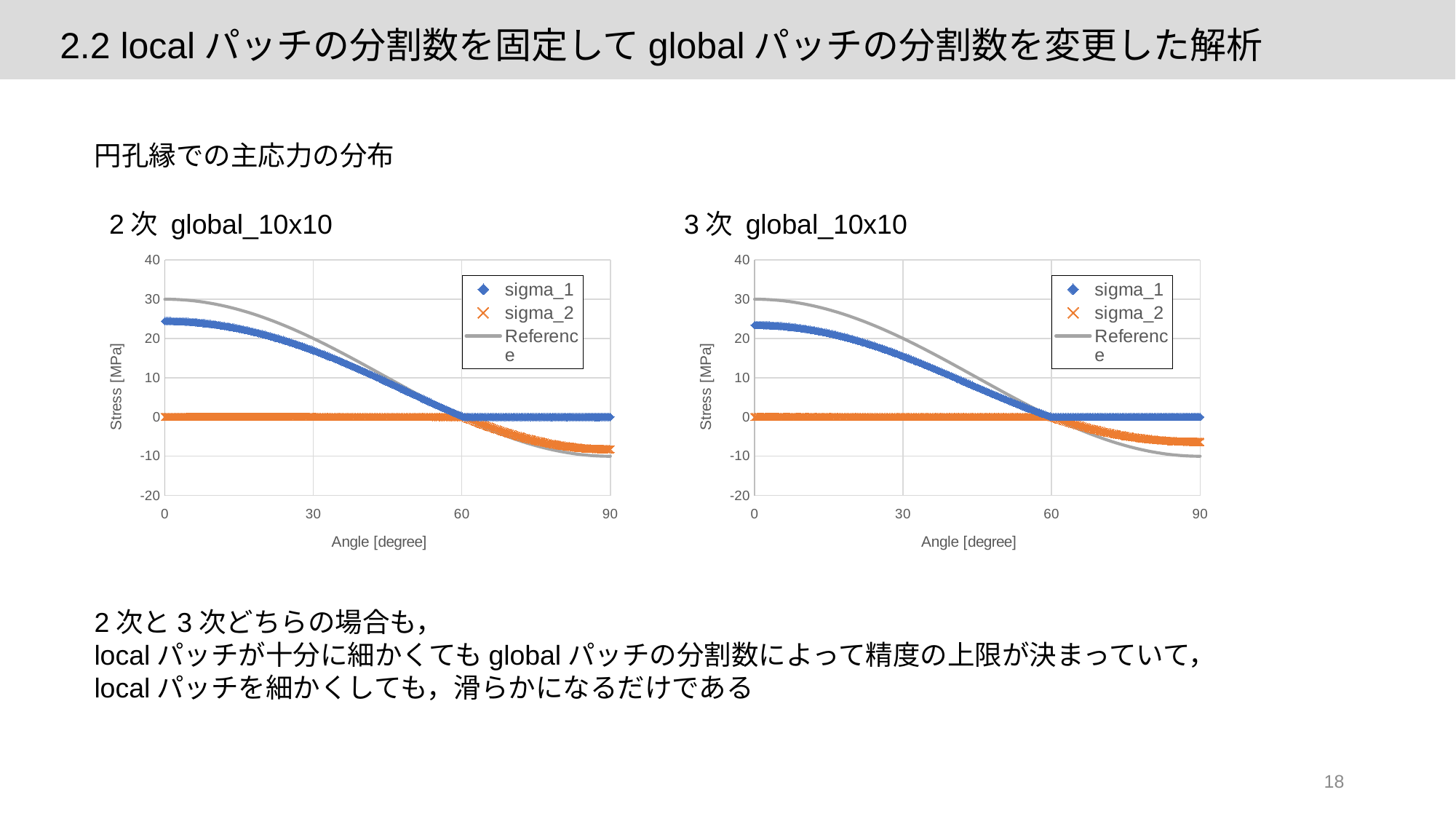

2.2 localパッチの分割数を固定してglobalパッチの分割数を変更した解析

円孔縁での主応力の分布
2次 global_10x10
3次 global_10x10

### Chart

| Category |  |  |  |  |
|---|---|---|---|---|

### Chart

| Category |  |  |  |  |
|---|---|---|---|---|
2次と3次どちらの場合も，
localパッチが十分に細かくてもglobalパッチの分割数によって精度の上限が決まっていて，
localパッチを細かくしても，滑らかになるだけである
18